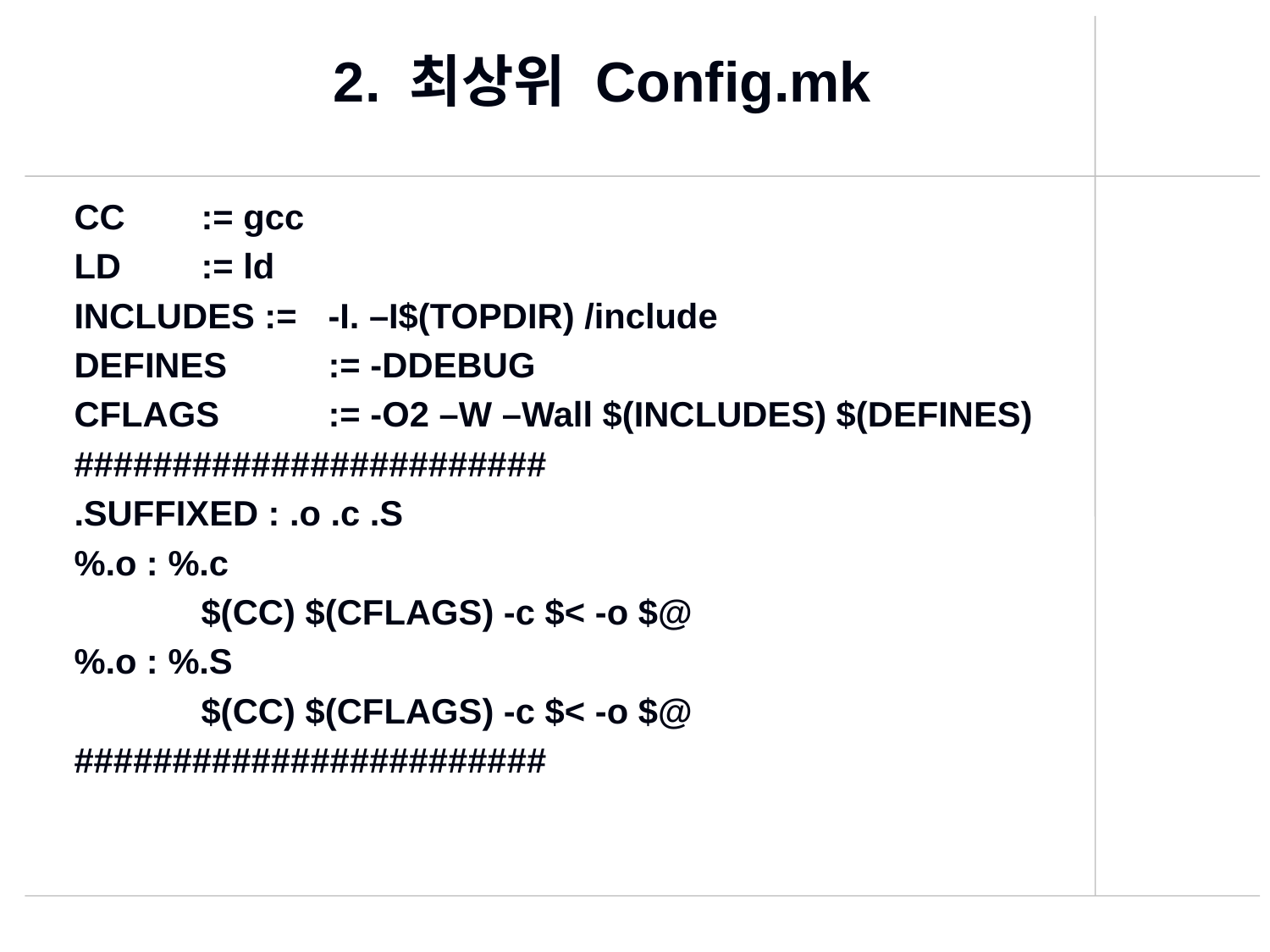

2. 최상위 Config.mk
CC	:= gcc
LD	:= ld
INCLUDES :=	-I. –I$(TOPDIR) /include
DEFINES	:= -DDEBUG
CFLAGS	:= -O2 –W –Wall $(INCLUDES) $(DEFINES)
########################
.SUFFIXED : .o .c .S
%.o : %.c
	$(CC) $(CFLAGS) -c $< -o $@
%.o : %.S
	$(CC) $(CFLAGS) -c $< -o $@
########################

472